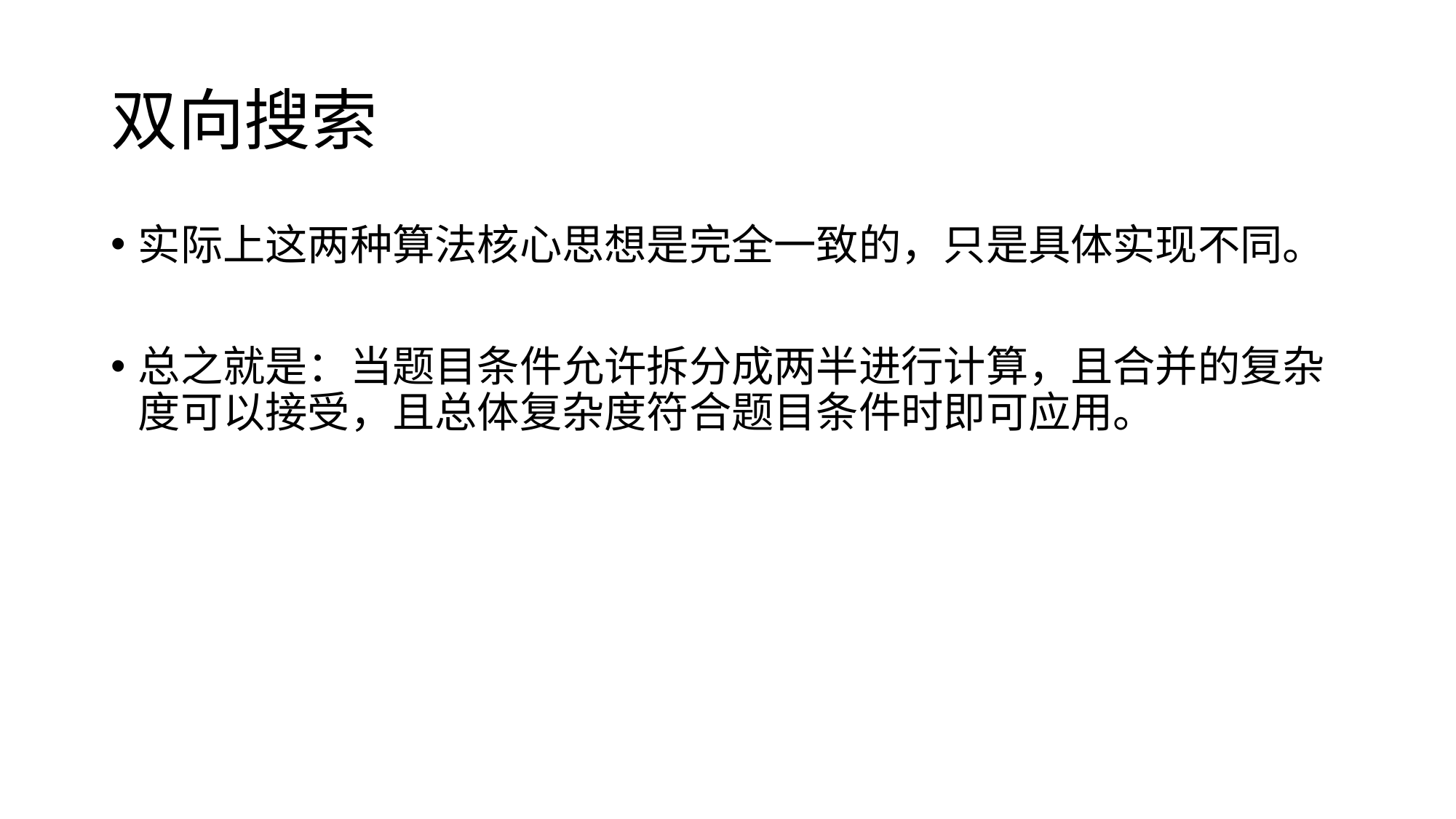

# 双向搜索
实际上这两种算法核心思想是完全一致的，只是具体实现不同。

总之就是：当题目条件允许拆分成两半进行计算，且合并的复杂度可以接受，且总体复杂度符合题目条件时即可应用。